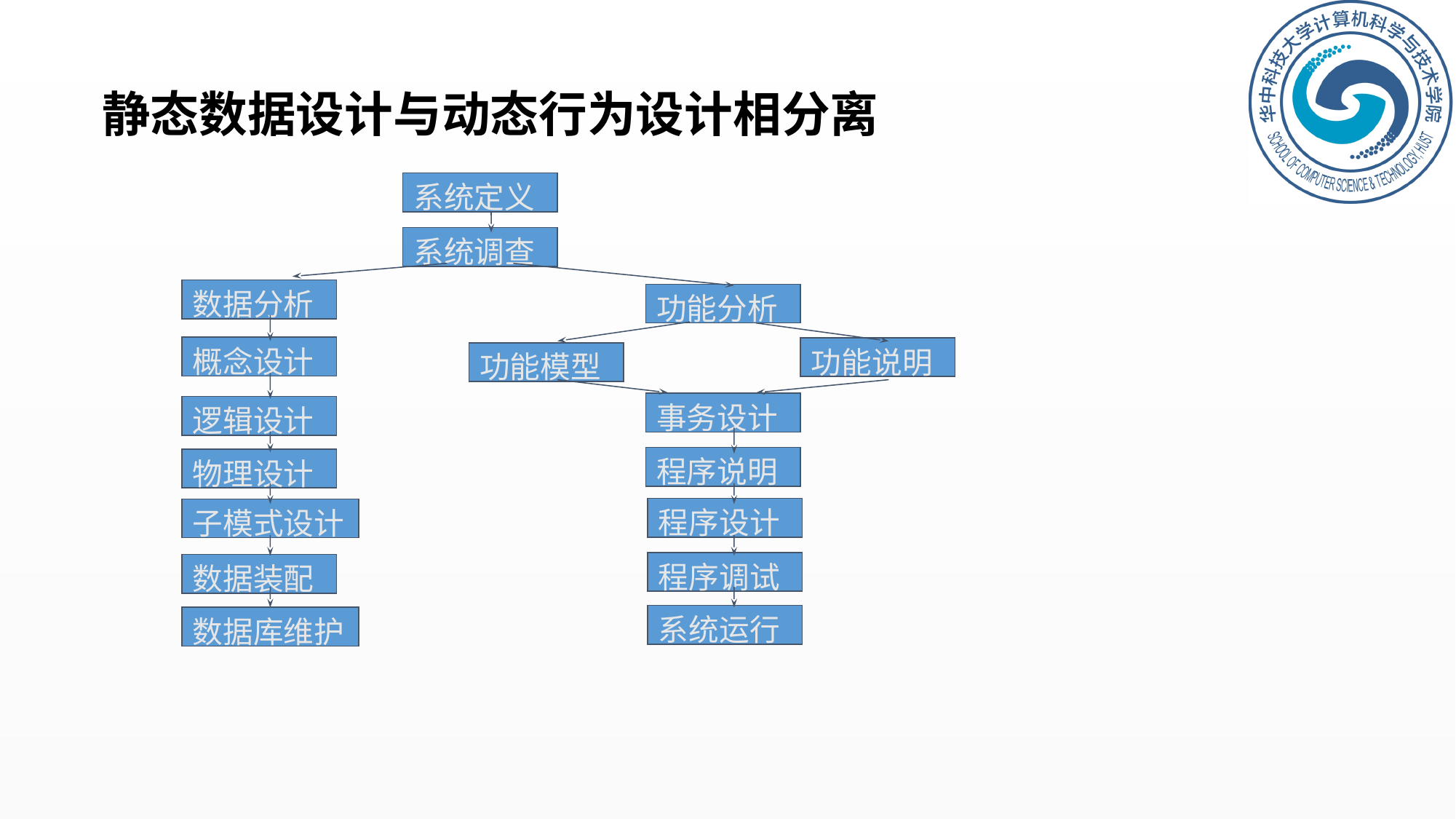

# 静态数据设计与动态行为设计相分离
系统定义

系统调查

数据分析
功能分析

概念设计
功能说明
功能模型

事务设计
逻辑设计

程序说明
物理设计

程序设计
子模式设计

程序调试
数据装配

系统运行
数据库维护